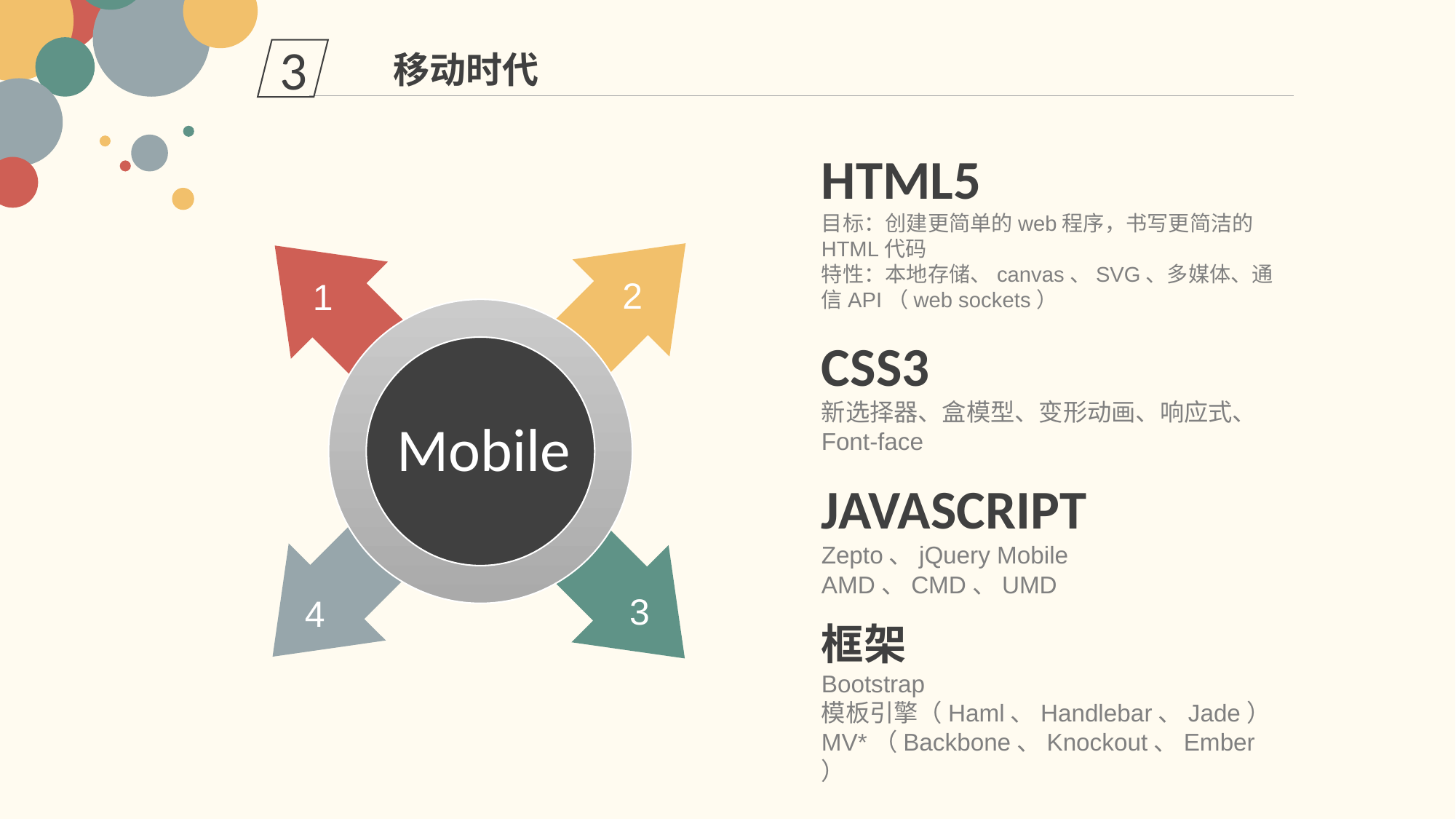

3
移动时代
HTML5
目标：创建更简单的web程序，书写更简洁的HTML代码
特性：本地存储、canvas、SVG、多媒体、通信API（web sockets）

2
1

CSS3
新选择器、盒模型、变形动画、响应式、Font-face
Mobile

JAVASCRIPT
Zepto、jQuery Mobile
AMD、CMD、UMD
3
4
框架
Bootstrap
模板引擎（Haml、Handlebar、Jade）
MV*（Backbone、Knockout、Ember）